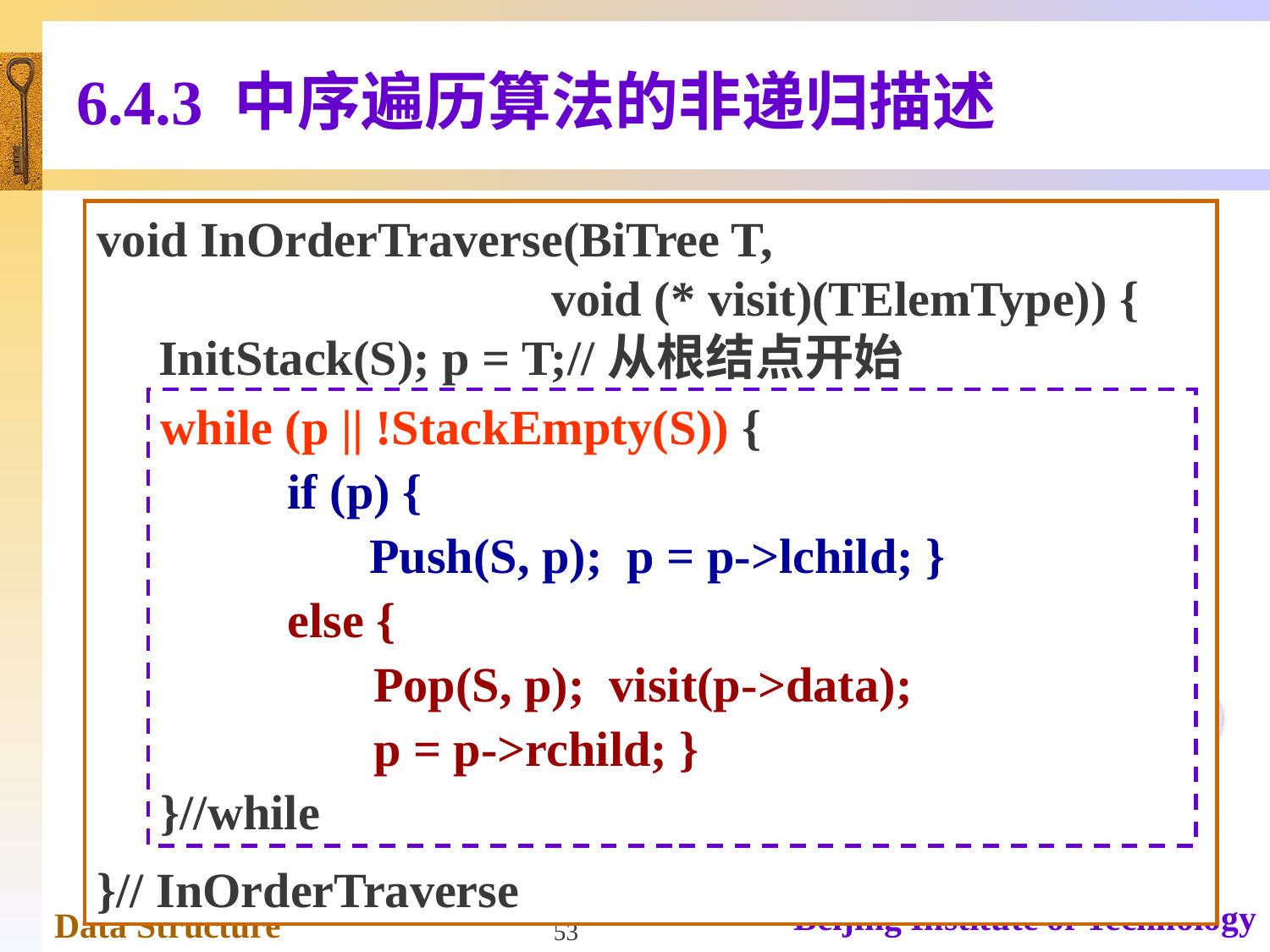

# 6.4.3 中序遍历算法的非递归描述
void InOrderTraverse(BiTree T,
                                     void (* visit)(TElemType)) {
     InitStack(S); p = T;//从根结点开始

}// InOrderTraverse
while (p || !StackEmpty(S)) {
	if (p) {
                 Push(S, p);  p = p->lchild; }
	else {
	       Pop(S, p);  visit(p->data);
	       p = p->rchild; }
}//while
53